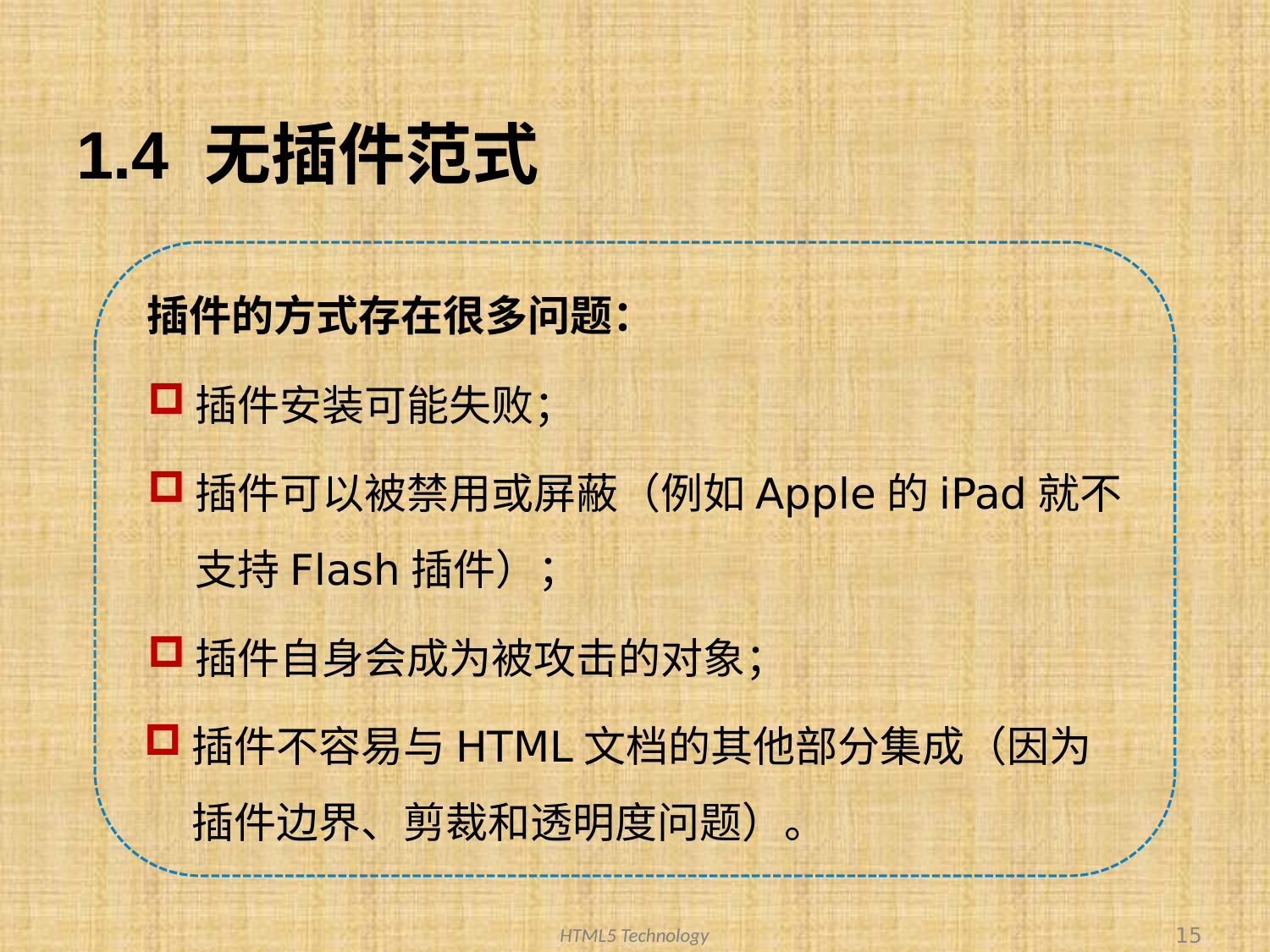

# 1.4 无插件范式

插件的方式存在很多问题：
插件安装可能失败；
插件可以被禁用或屏蔽（例如Apple的iPad就不支持Flash插件）；
插件自身会成为被攻击的对象；
插件不容易与HTML文档的其他部分集成（因为插件边界、剪裁和透明度问题）。
15
HTML5 Technology